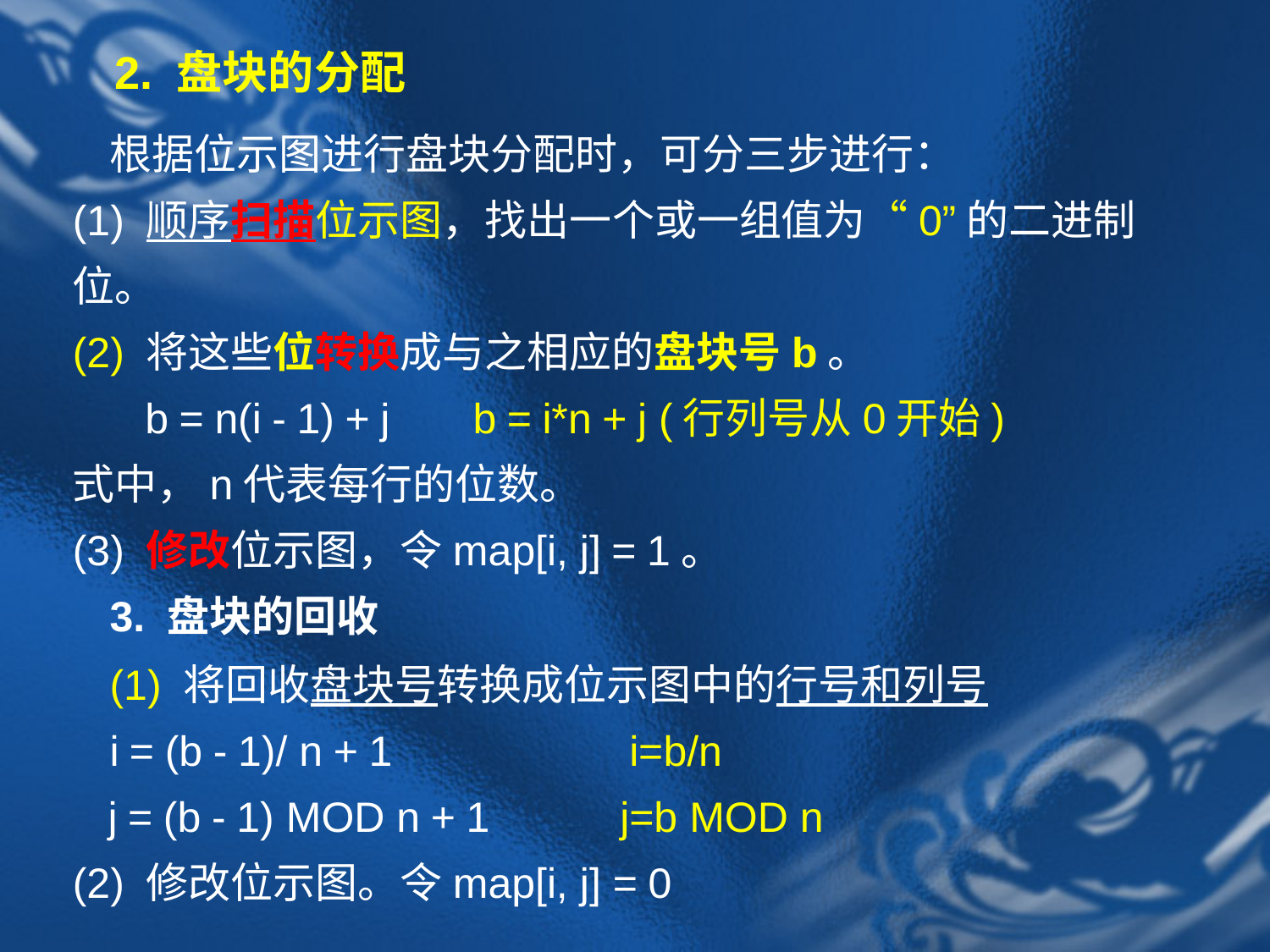

# 2. 盘块的分配
根据位示图进行盘块分配时，可分三步进行：
(1) 顺序扫描位示图，找出一个或一组值为“0”的二进制位。
(2) 将这些位转换成与之相应的盘块号b。
   b = n(i - 1) + j       b = i*n + j (行列号从0开始)
式中，n代表每行的位数。
(3) 修改位示图，令map[i, j] = 1。
3. 盘块的回收
(1) 将回收盘块号转换成位示图中的行号和列号
i = (b - 1)/ n + 1                    i=b/n
   j = (b - 1) MOD n + 1           j=b MOD n
(2) 修改位示图。令map[i, j] = 0